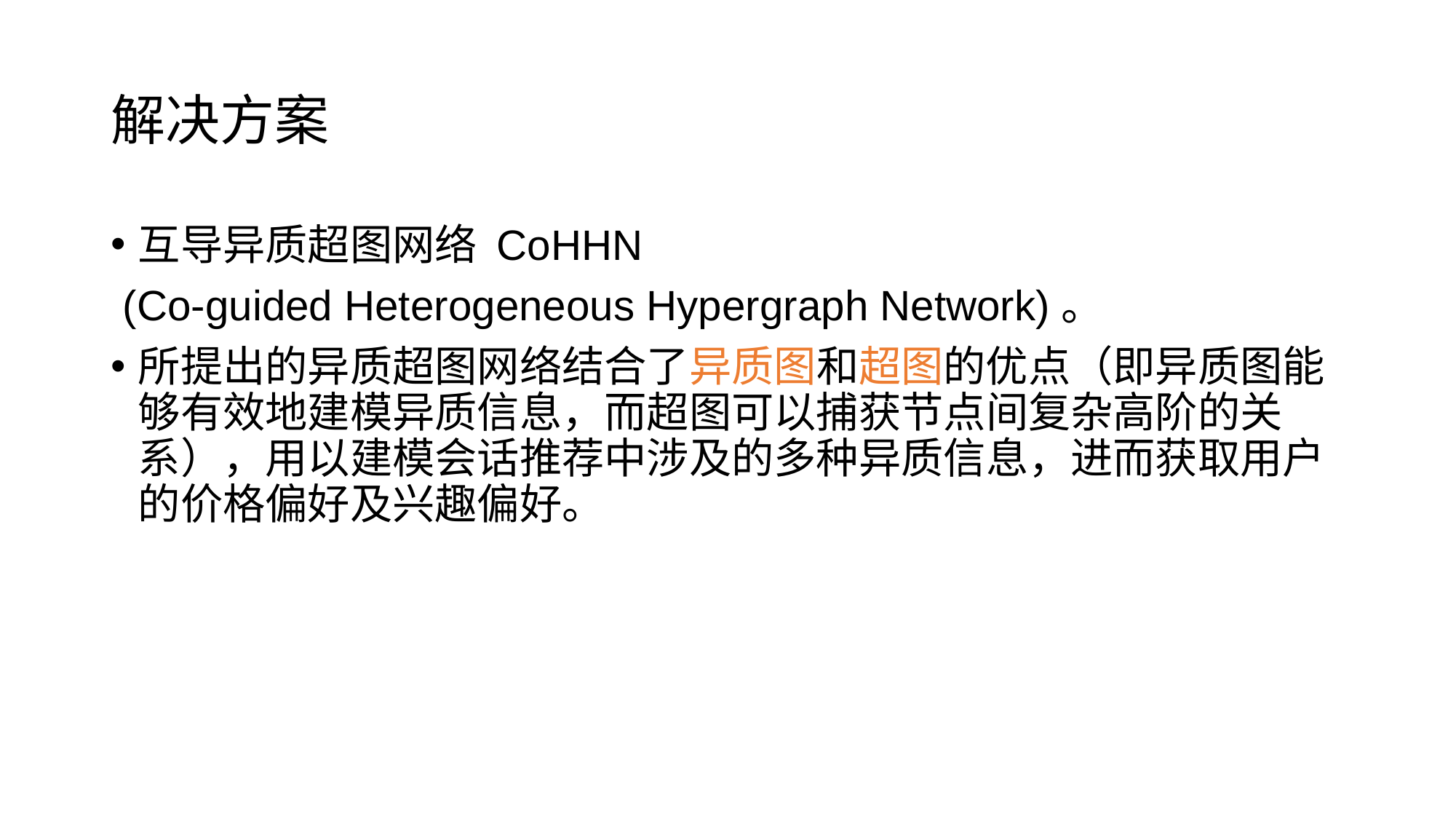

# 解决方案
互导异质超图网络 CoHHN
 (Co-guided Heterogeneous Hypergraph Network)。
所提出的异质超图网络结合了异质图和超图的优点（即异质图能够有效地建模异质信息，而超图可以捕获节点间复杂高阶的关系），用以建模会话推荐中涉及的多种异质信息，进而获取用户的价格偏好及兴趣偏好。